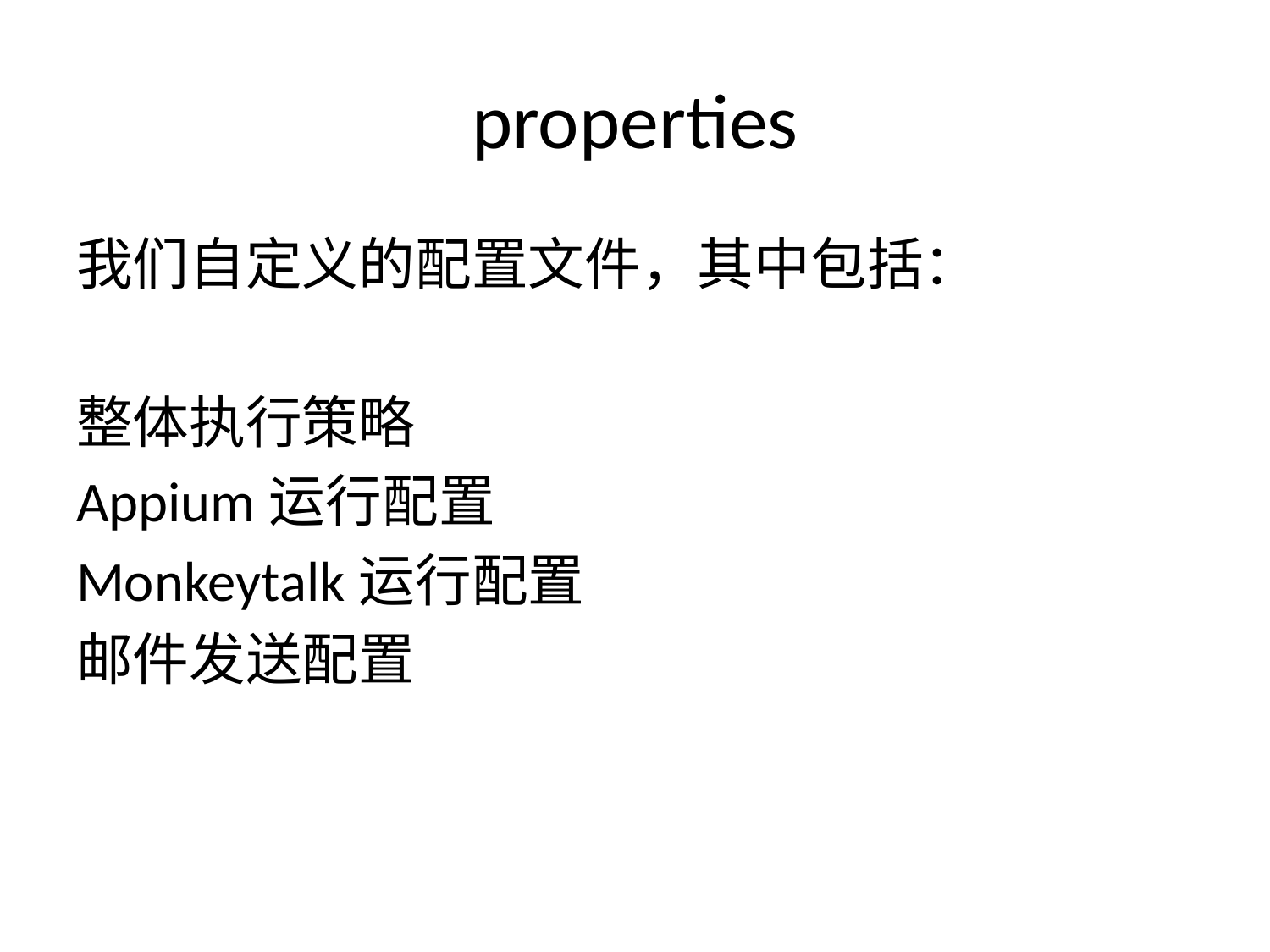

# properties
我们自定义的配置文件，其中包括：

整体执行策略
Appium运行配置
Monkeytalk运行配置
邮件发送配置